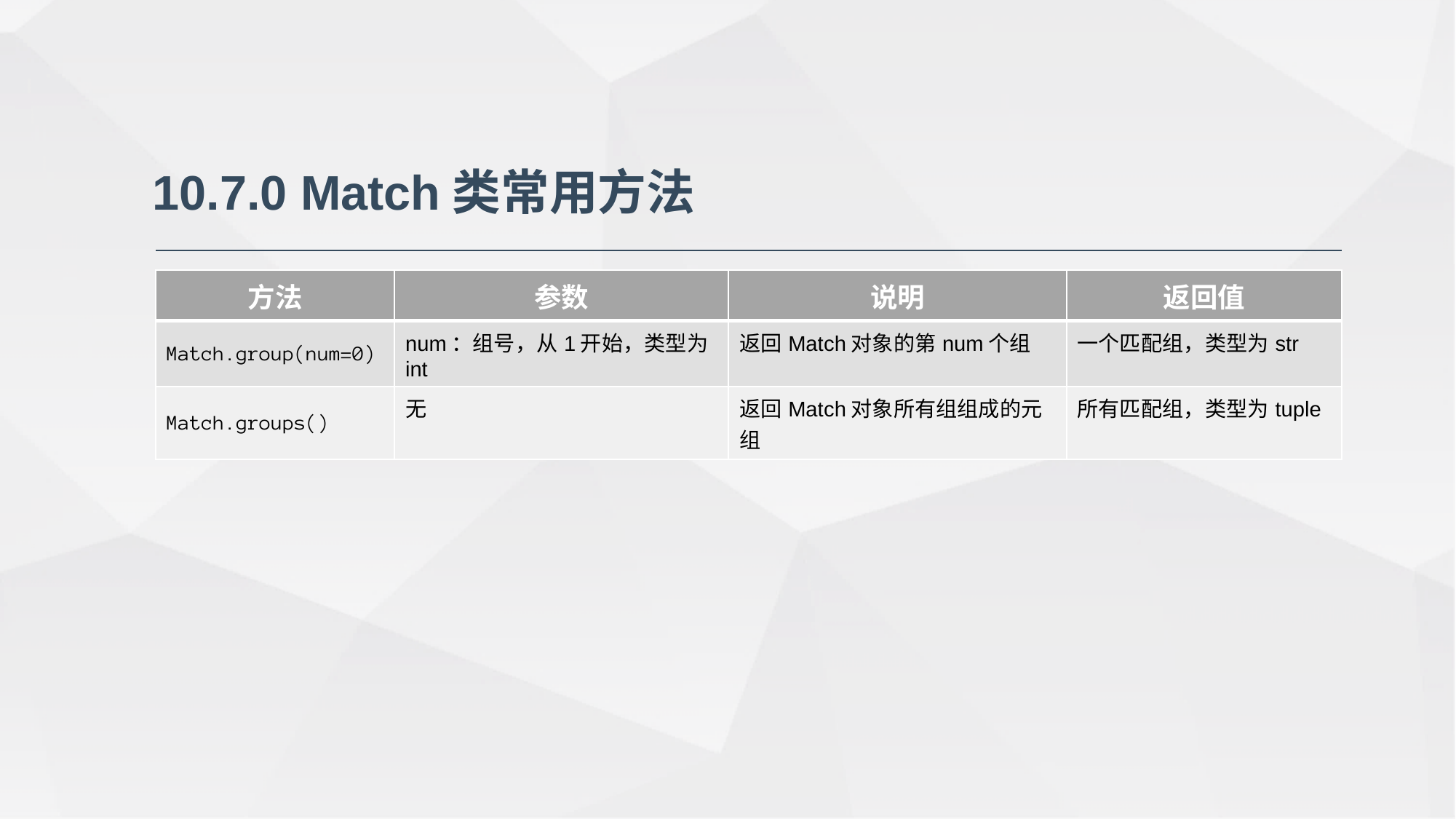

10.7.0 Match类常用方法
| 方法 | 参数 | 说明 | 返回值 |
| --- | --- | --- | --- |
| Match.group(num=0) | num：组号，从1开始，类型为int | 返回Match对象的第num个组 | 一个匹配组，类型为str |
| Match.groups() | 无 | 返回Match对象所有组组成的元组 | 所有匹配组，类型为tuple |